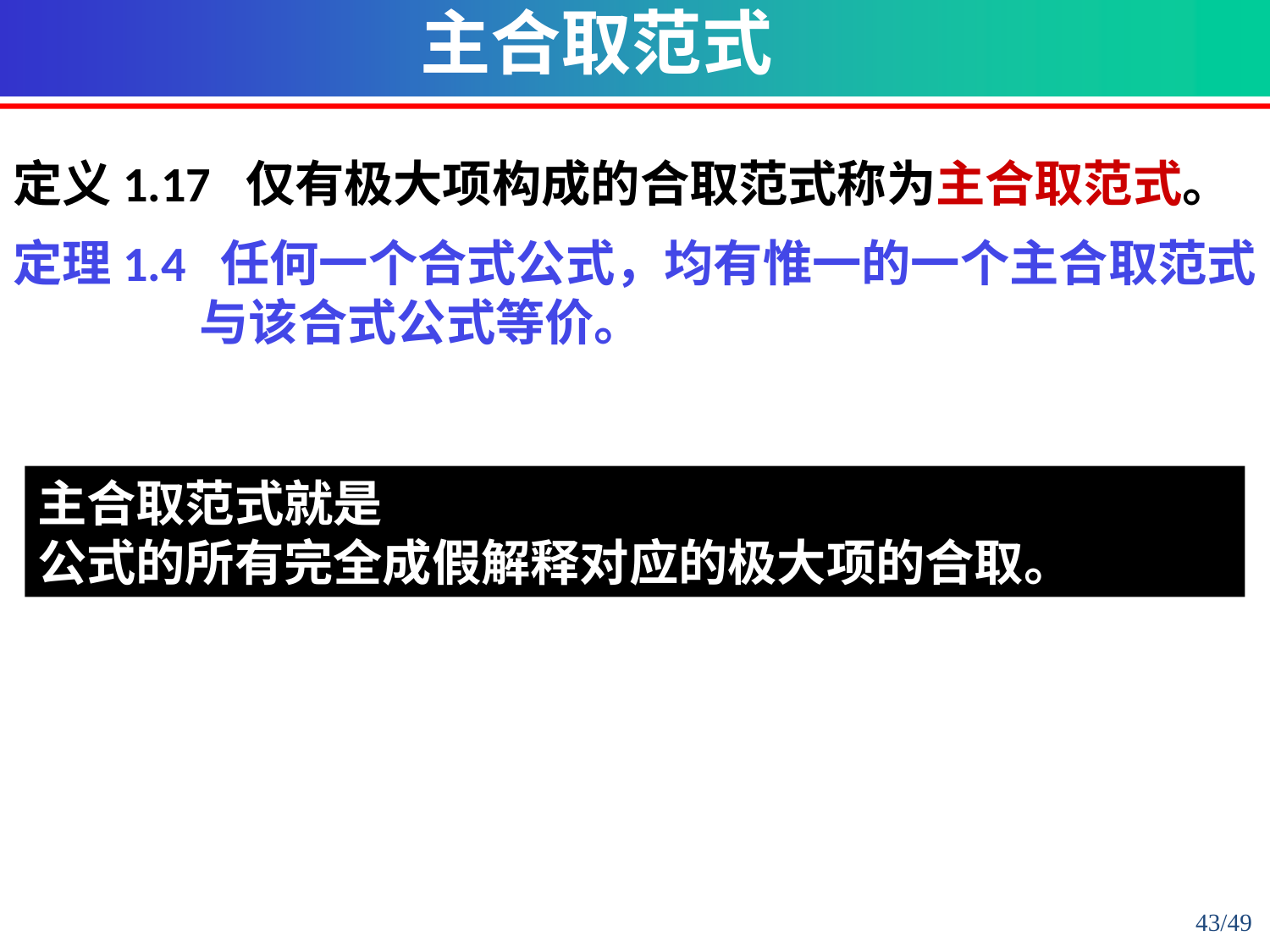

主合取范式
定义1.17  仅有极大项构成的合取范式称为主合取范式。
定理1.4  任何一个合式公式，均有惟一的一个主合取范式与该合式公式等价。
主合取范式就是
公式的所有完全成假解释对应的极大项的合取。
43/49